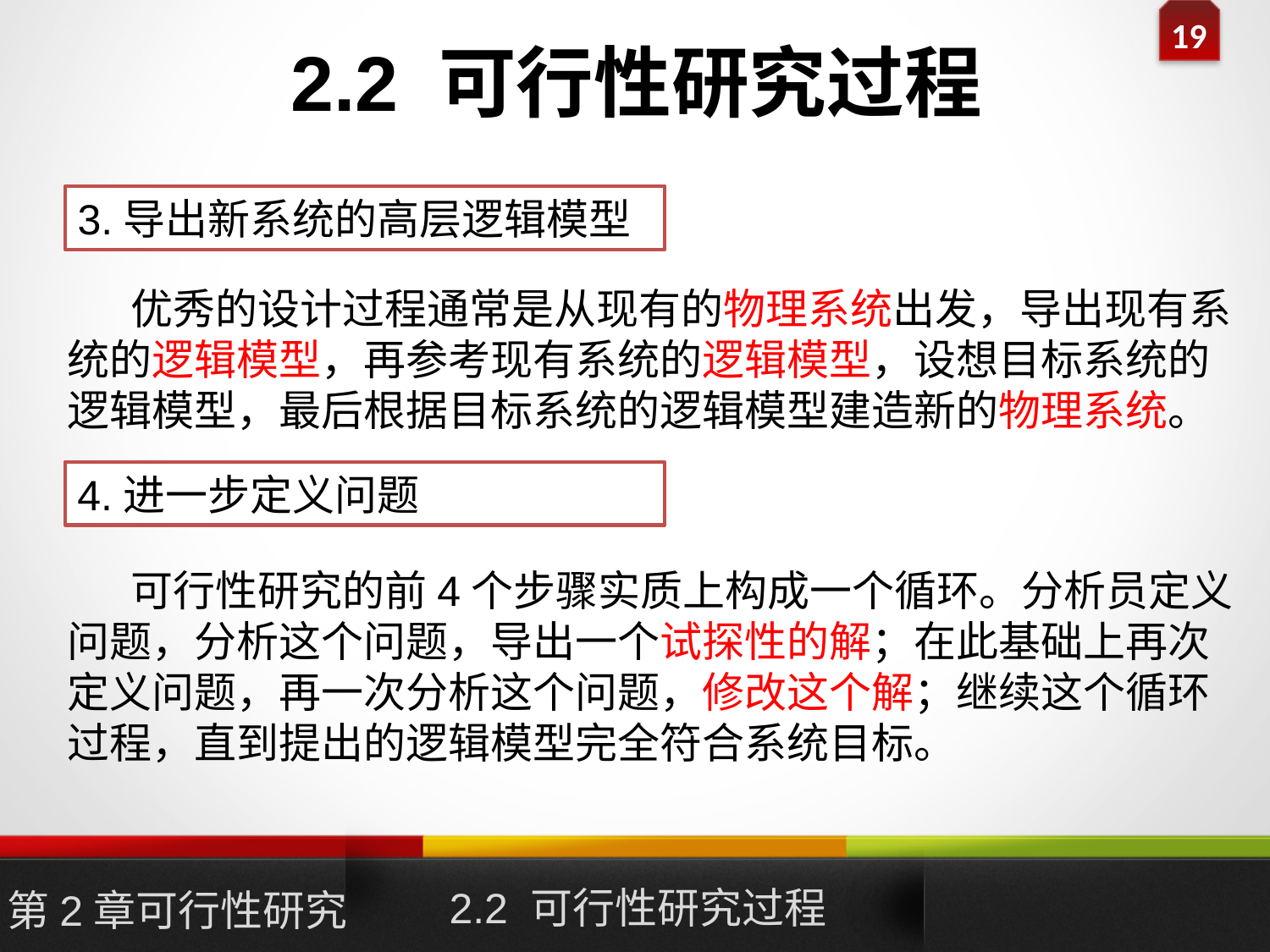

# 2.2 可行性研究过程
3.导出新系统的高层逻辑模型
优秀的设计过程通常是从现有的物理系统出发，导出现有系统的逻辑模型，再参考现有系统的逻辑模型，设想目标系统的逻辑模型，最后根据目标系统的逻辑模型建造新的物理系统。
4.进一步定义问题
可行性研究的前4个步骤实质上构成一个循环。分析员定义问题，分析这个问题，导出一个试探性的解；在此基础上再次定义问题，再一次分析这个问题，修改这个解；继续这个循环过程，直到提出的逻辑模型完全符合系统目标。
2.2 可行性研究过程
第2章可行性研究